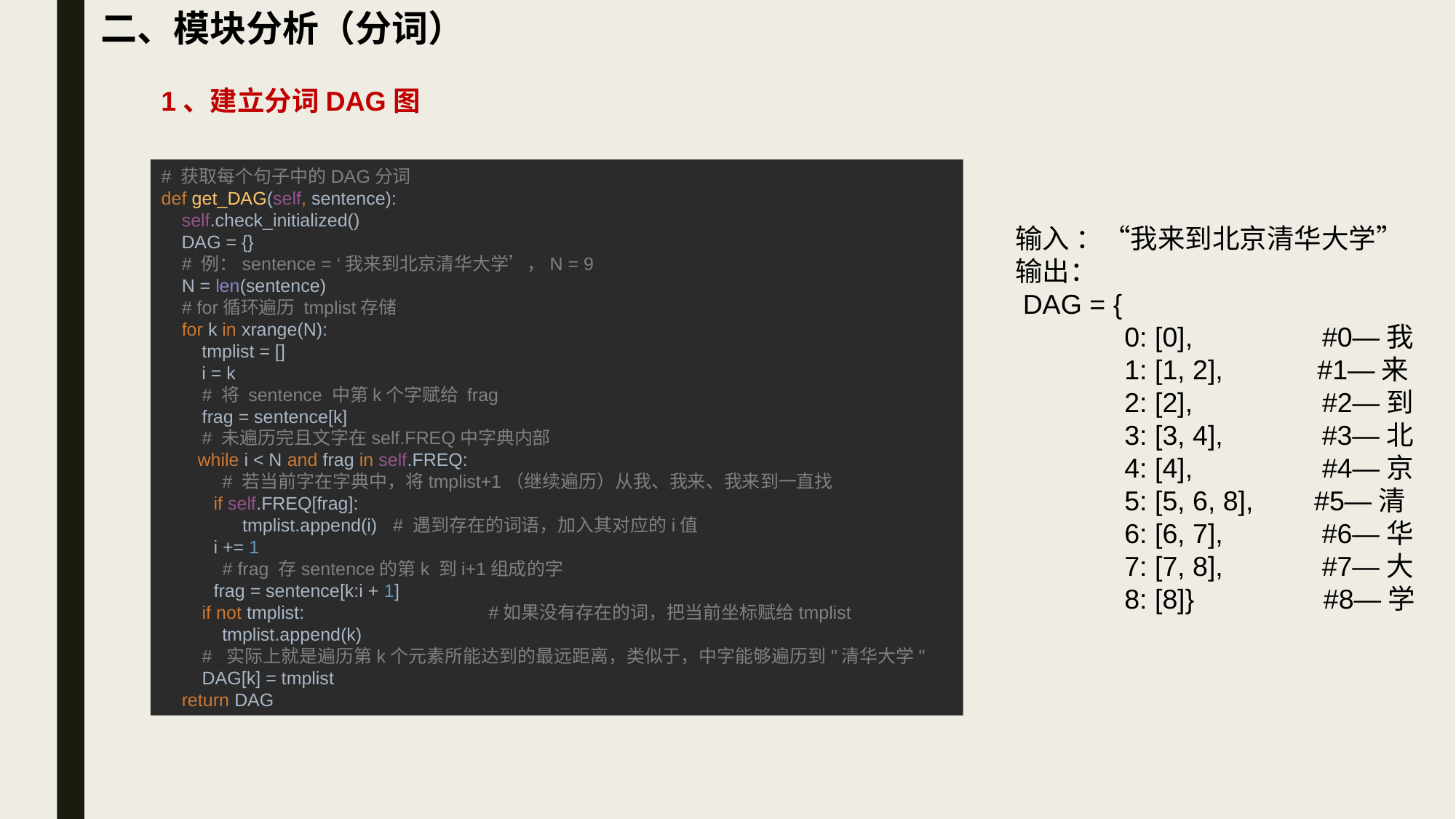

二、模块分析（分词）
1、建立分词DAG图
# 获取每个句子中的DAG分词 def get_DAG(self, sentence): self.check_initialized() DAG = {} # 例：sentence = ‘我来到北京清华大学’，N = 9 N = len(sentence) # for循环遍历 tmplist存储 for k in xrange(N): tmplist = [] i = k # 将 sentence 中第k个字赋给 frag frag = sentence[k] # 未遍历完且文字在self.FREQ中字典内部 while i < N and frag in self.FREQ: # 若当前字在字典中，将tmplist+1（继续遍历）从我、我来、我来到一直找 if self.FREQ[frag]: tmplist.append(i)   # 遇到存在的词语，加入其对应的i值 i += 1 # frag 存sentence的第k 到i+1组成的字 frag = sentence[k:i + 1] if not tmplist:		#如果没有存在的词，把当前坐标赋给tmplist tmplist.append(k) #  实际上就是遍历第k个元素所能达到的最远距离，类似于，中字能够遍历到"清华大学" DAG[k] = tmplist return DAG
输入 ：“我来到北京清华大学”
输出：
 DAG = {
	0: [0],                 #0—我
	1: [1, 2], 	           #1—来
	2: [2],                 #2—到
	3: [3, 4],             #3—北
	4: [4],                 #4—京
	5: [5, 6, 8],        #5—清
	6: [6, 7],             #6—华
	7: [7, 8],             #7—大
	8: [8]}                 #8—学